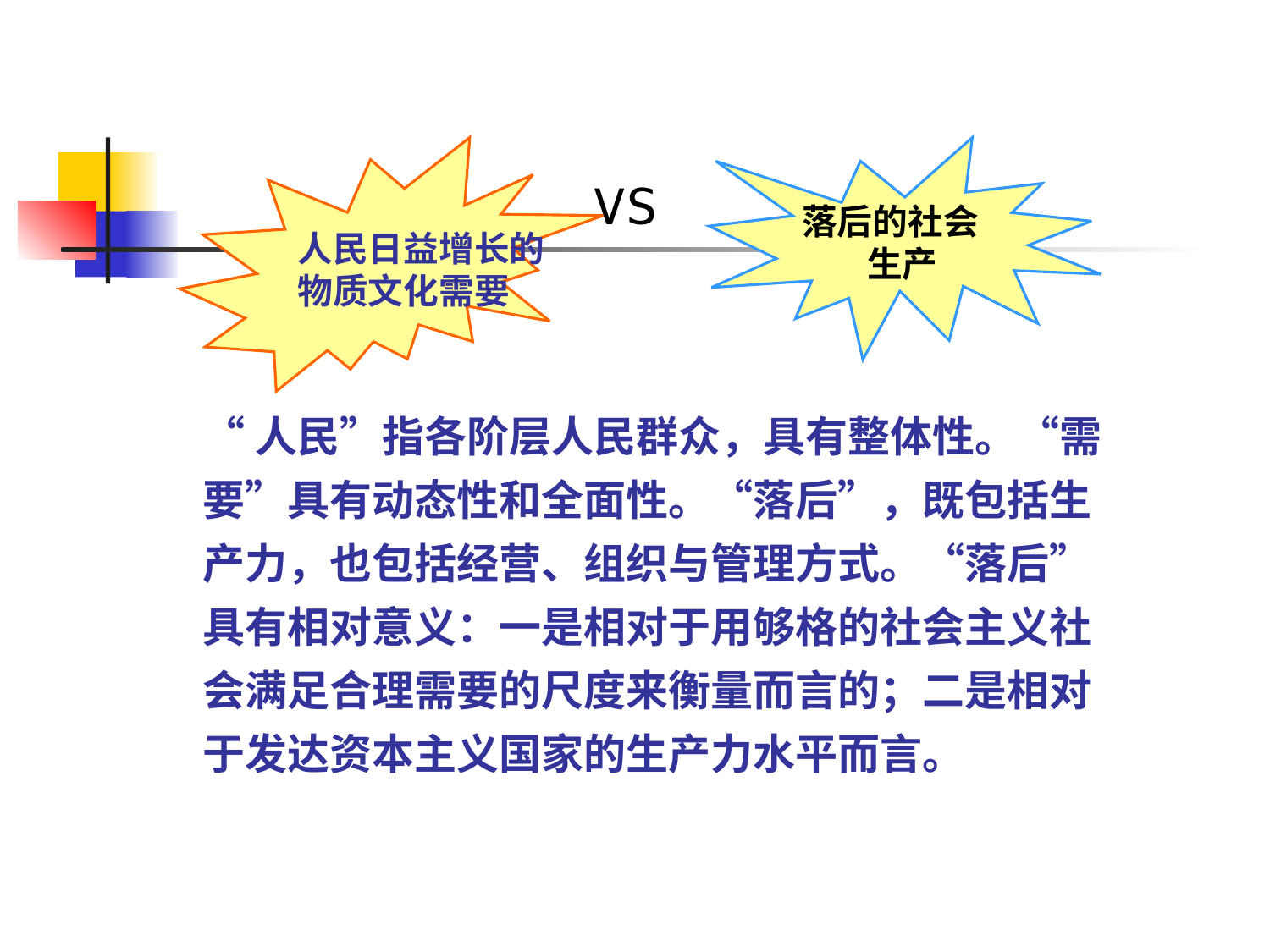

人民日益增长的
物质文化需要

落后的社会
生产

VS
“人民”指各阶层人民群众，具有整体性。“需要”具有动态性和全面性。“落后”，既包括生产力，也包括经营、组织与管理方式。“落后”具有相对意义：一是相对于用够格的社会主义社会满足合理需要的尺度来衡量而言的；二是相对于发达资本主义国家的生产力水平而言。